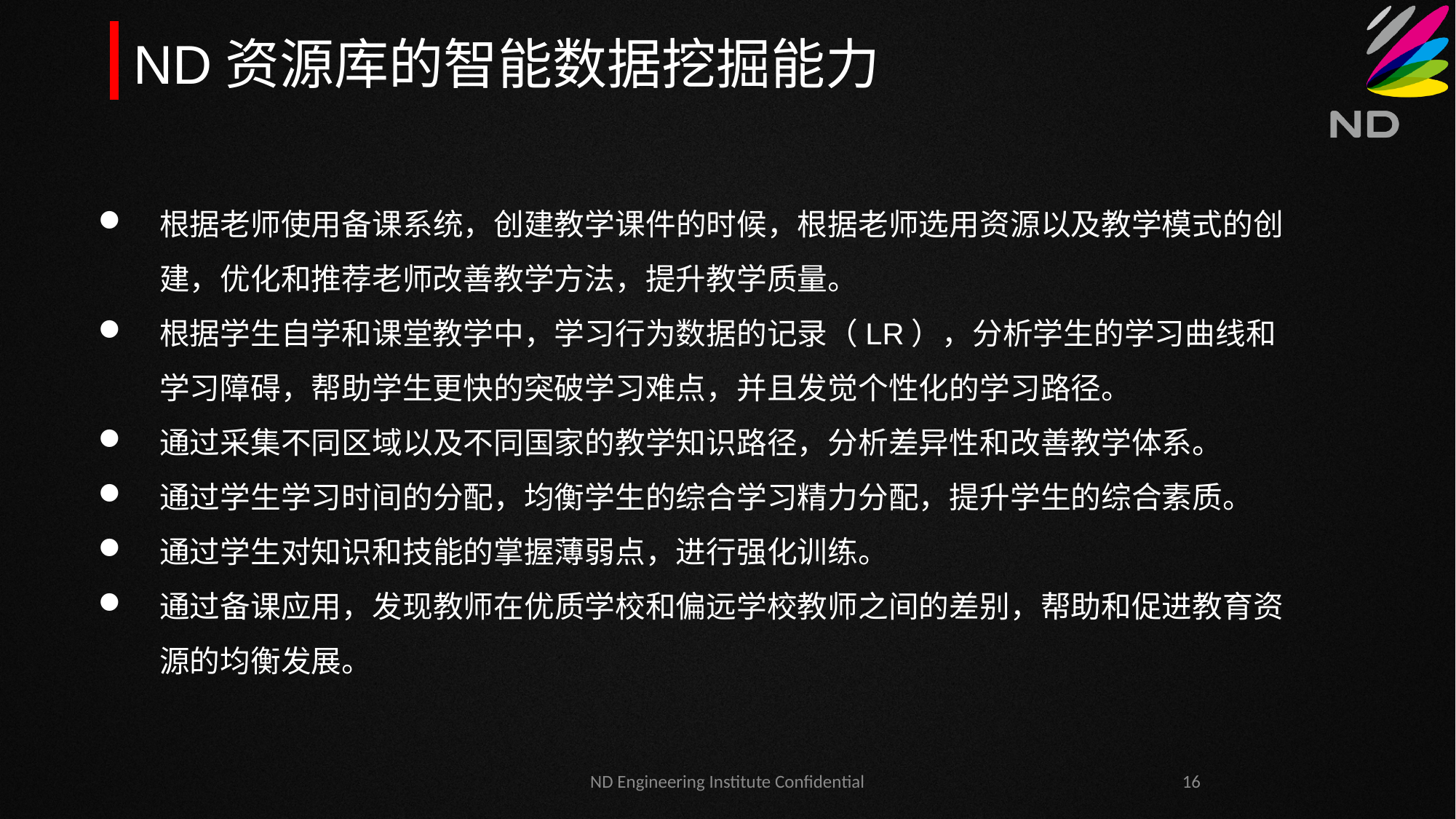

ND资源库的智能数据挖掘能力
根据老师使用备课系统，创建教学课件的时候，根据老师选用资源以及教学模式的创建，优化和推荐老师改善教学方法，提升教学质量。
根据学生自学和课堂教学中，学习行为数据的记录（LR），分析学生的学习曲线和学习障碍，帮助学生更快的突破学习难点，并且发觉个性化的学习路径。
通过采集不同区域以及不同国家的教学知识路径，分析差异性和改善教学体系。
通过学生学习时间的分配，均衡学生的综合学习精力分配，提升学生的综合素质。
通过学生对知识和技能的掌握薄弱点，进行强化训练。
通过备课应用，发现教师在优质学校和偏远学校教师之间的差别，帮助和促进教育资源的均衡发展。
ND Engineering Institute Confidential
16